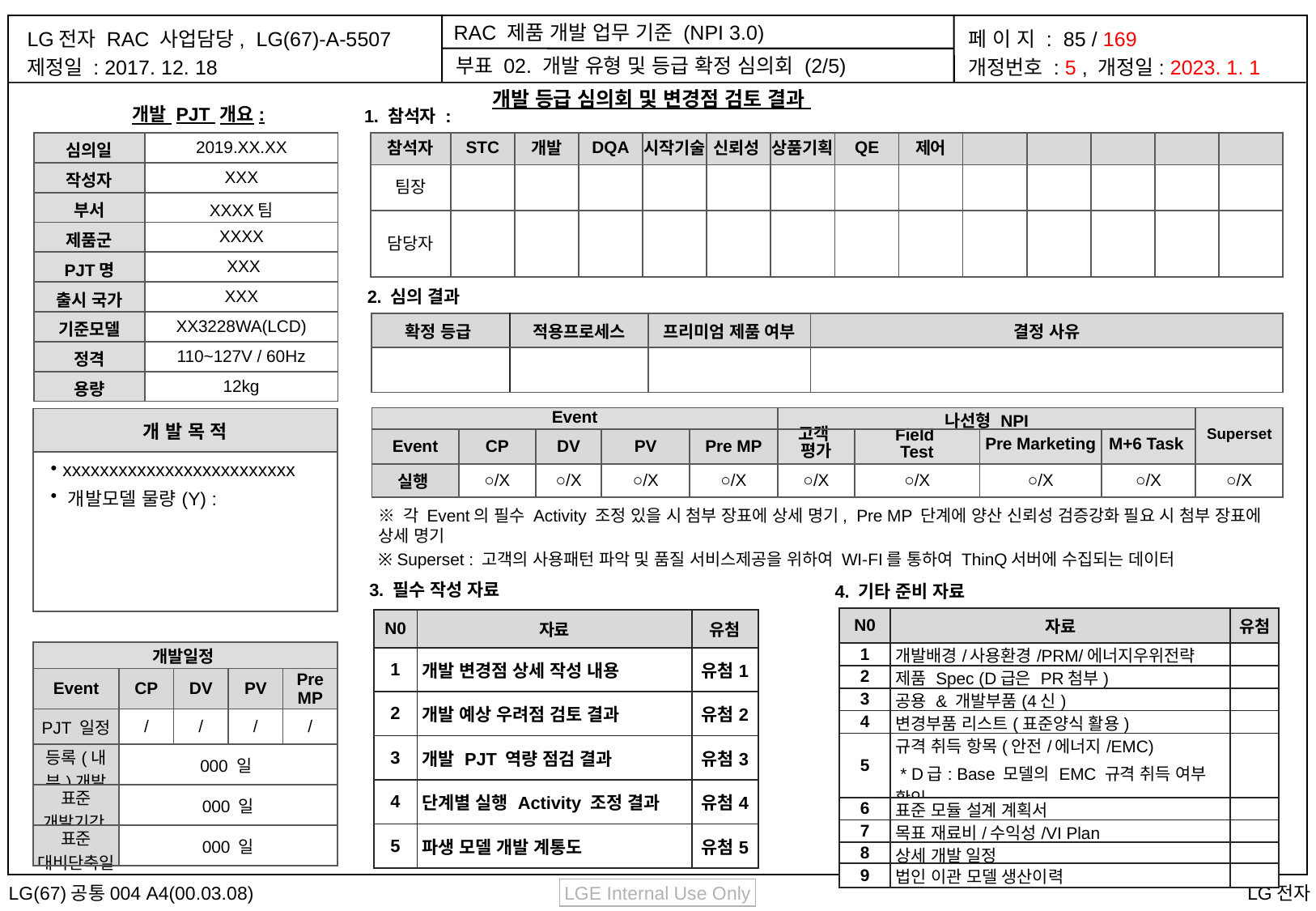

부표 02. 개발 유형 및 등급 확정 심의회 (2/5)
개발 등급 심의회 및 변경점 검토 결과
개발 PJT 개요:
1. 참석자 :
| 참석자 | STC | 개발 | DQA | 시작기술 | 신뢰성 | 상품기획 | QE | 제어 |  |  |  |  |  |
| --- | --- | --- | --- | --- | --- | --- | --- | --- | --- | --- | --- | --- | --- |
| 팀장 |  |  |  |  |  |  |  |  |  |  |  |  |  |
| 담당자 |  |  |  |  |  |  |  |  |  |  |  |  |  |
| 심의일 | 2019.XX.XX |
| --- | --- |
| 작성자 | XXX |
| 부서 | XXXX팀 |
| 제품군 | XXXX |
| PJT명 | XXX |
| 출시 국가 | XXX |
| 기준모델 | XX3228WA(LCD) |
| 정격 | 110~127V / 60Hz |
| 용량 | 12kg |
2. 심의 결과
| 확정 등급 | 적용프로세스 | 프리미엄 제품 여부 | 결정 사유 |
| --- | --- | --- | --- |
|  |  |  |  |
| Event |  |  |  |  | 나선형 NPI |  |  |  | Superset |
| --- | --- | --- | --- | --- | --- | --- | --- | --- | --- |
| Event | CP | DV | PV | Pre MP | 고객 평가 | Field Test | Pre Marketing | M+6 Task |  |
| 실행 | ○/X | ○/X | ○/X | ○/X | ○/X | ○/X | ○/X | ○/X | ○/X |
| 개 발 목 적 |
| --- |
| xxxxxxxxxxxxxxxxxxxxxxxxx 개발모델 물량(Y) : |
※ 각 Event의 필수 Activity 조정 있을 시 첨부 장표에 상세 명기,  Pre MP 단계에 양산 신뢰성 검증강화 필요 시 첨부 장표에 상세 명기
※ Superset : 고객의 사용패턴 파악 및 품질 서비스제공을 위하여 WI-FI를 통하여 ThinQ서버에 수집되는 데이터
3. 필수 작성 자료
4. 기타 준비 자료
| N0 | 자료 | 유첨 |
| --- | --- | --- |
| 1 | 개발배경/사용환경/PRM/에너지우위전략 |  |
| 2 | 제품 Spec (D급은 PR첨부) |  |
| 3 | 공용 & 개발부품(4신) |  |
| 4 | 변경부품 리스트(표준양식 활용) |  |
| 5 | 규격 취득 항목(안전/에너지/EMC) \* D급: Base 모델의 EMC 규격 취득 여부 확인 |  |
| 6 | 표준 모듈 설계 계획서 |  |
| 7 | 목표 재료비/수익성/VI Plan |  |
| 8 | 상세 개발 일정 |  |
| 9 | 법인 이관 모델 생산이력 |  |
| N0 | 자료 | 유첨 |
| --- | --- | --- |
| 1 | 개발 변경점 상세 작성 내용 | 유첨1 |
| 2 | 개발 예상 우려점 검토 결과 | 유첨2 |
| 3 | 개발 PJT 역량 점검 결과 | 유첨3 |
| 4 | 단계별 실행 Activity 조정 결과 | 유첨4 |
| 5 | 파생 모델 개발 계통도 | 유첨5 |
| 개발일정 |  |  |  |  |
| --- | --- | --- | --- | --- |
| Event | CP | DV | PV | Pre MP |
| PJT 일정 | / | / | / | / |
| 등록(내부)개발 기간 | 000 일 |  |  |  |
| 표준 개발기간 | 000 일 |  |  |  |
| 표준 대비단축일 | 000 일 |  |  |  |